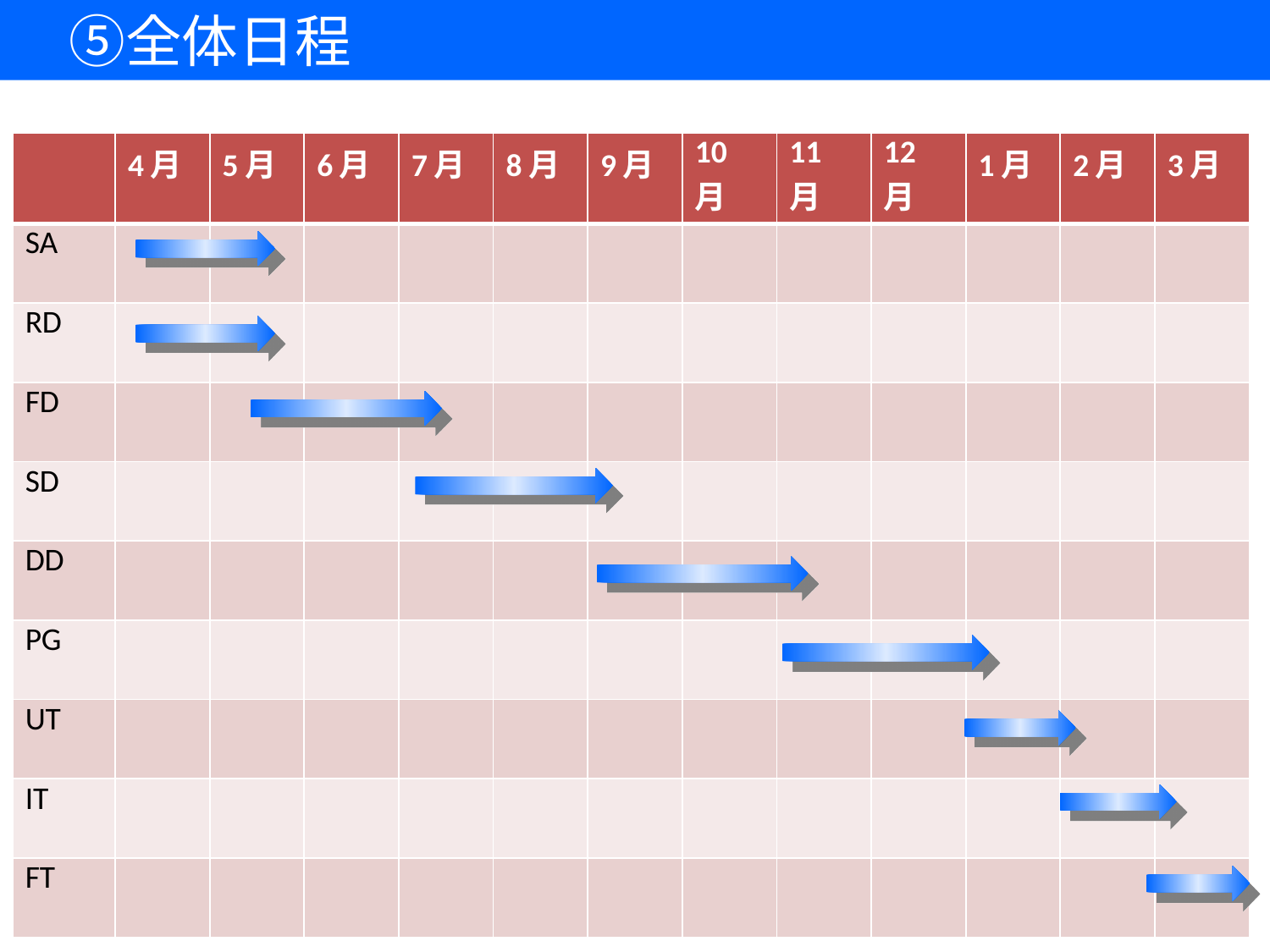

⑤全体日程
|  | 4月 | 5月 | 6月 | 7月 | 8月 | 9月 | 10月 | 11月 | 12月 | 1月 | 2月 | 3月 |
| --- | --- | --- | --- | --- | --- | --- | --- | --- | --- | --- | --- | --- |
| SA |  |  |  |  |  |  |  |  |  |  |  |  |
| RD |  |  |  |  |  |  |  |  |  |  |  |  |
| FD |  |  |  |  |  |  |  |  |  |  |  |  |
| SD |  |  |  |  |  |  |  |  |  |  |  |  |
| DD |  |  |  |  |  |  |  |  |  |  |  |  |
| PG |  |  |  |  |  |  |  |  |  |  |  |  |
| UT |  |  |  |  |  |  |  |  |  |  |  |  |
| IT |  |  |  |  |  |  |  |  |  |  |  |  |
| FT |  |  |  |  |  |  |  |  |  |  |  |  |